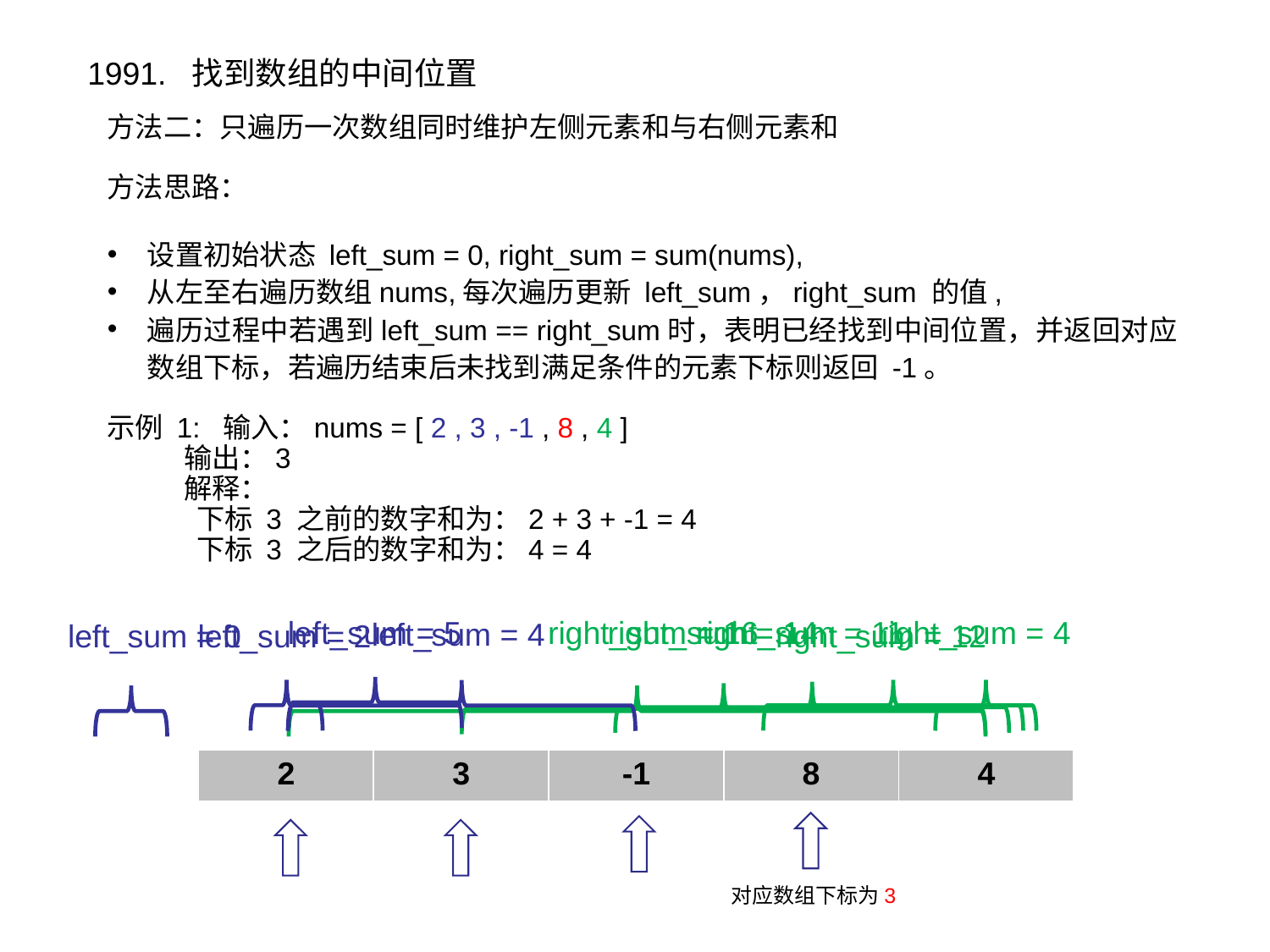

1991.  找到数组的中间位置
方法二：只遍历一次数组同时维护左侧元素和与右侧元素和

方法思路：

设置初始状态 left_sum = 0, right_sum = sum(nums),
从左至右遍历数组nums,每次遍历更新 left_sum，right_sum 的值,
遍历过程中若遇到left_sum == right_sum时，表明已经找到中间位置，并返回对应数组下标，若遍历结束后未找到满足条件的元素下标则返回 -1。

示例 1:  输入：nums = [ 2 , 3 , -1 , 8 , 4 ]
           输出：3
           解释：
   下标 3 之前的数字和为：2 + 3 + -1 = 4
   下标 3 之后的数字和为：4 = 4

left_sum = 5
right_sum = 16
right_sum = 14
right_sum = 11
right_sum = 4
left_sum = 4
left_sum = 0
right_sum = 12
left_sum = 2

| 2 | 3 | -1 | 8 | 4 |
| --- | --- | --- | --- | --- |

对应数组下标为3